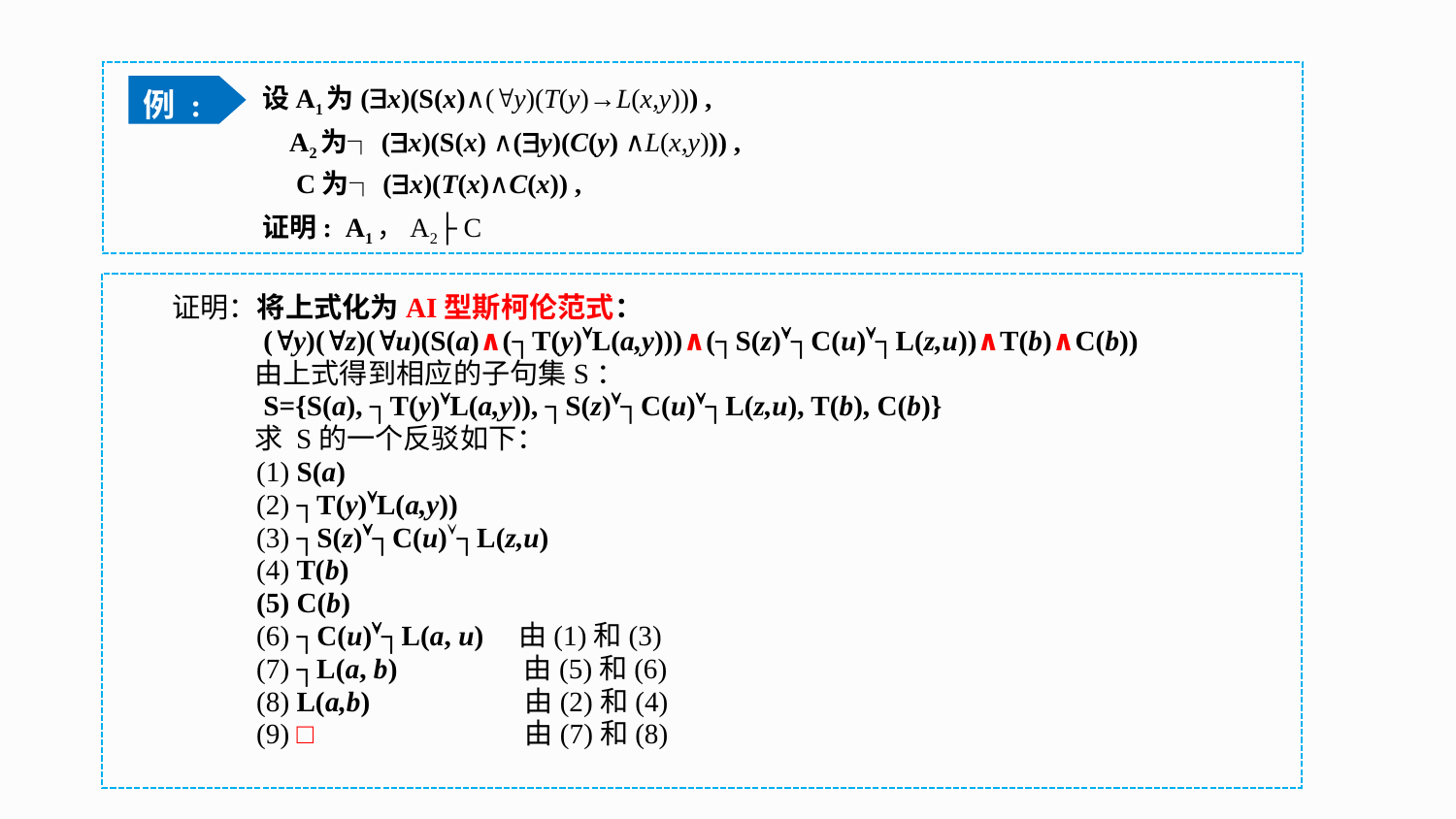

例 :
设A1为(∃x)(S(x)∧(∀y)(T(y)→L(x,y))) ,
    A2为┐(∃x)(S(x) ∧(∃y)(C(y) ∧L(x,y))) ,
     C为┐(∃x)(T(x)∧C(x)) ,
证明:  A1，A2├ C

证明：将上式化为AI型斯柯伦范式：
             (∀y)(∀z)(∀u)(S(a)∧(┐T(y)∨L(a,y)))∧(┐S(z)∨┐C(u)∨┐L(z,u))∧T(b)∧C(b))
            由上式得到相应的子句集S：
             S={S(a), ┐T(y)∨L(a,y)), ┐S(z)∨┐C(u)∨┐L(z,u), T(b), C(b)}
            求 S的一个反驳如下：
            (1) S(a)
            (2) ┐T(y)∨L(a,y))
            (3) ┐S(z)∨┐C(u)∨┐L(z,u)
            (4) T(b)
            (5) C(b)
            (6) ┐C(u)∨┐L(a, u)    由(1)和(3)
            (7) ┐L(a, b)                 由(5)和(6)
            (8) L(a,b)                     由(2)和(4)
            (9) □                             由(7)和(8)